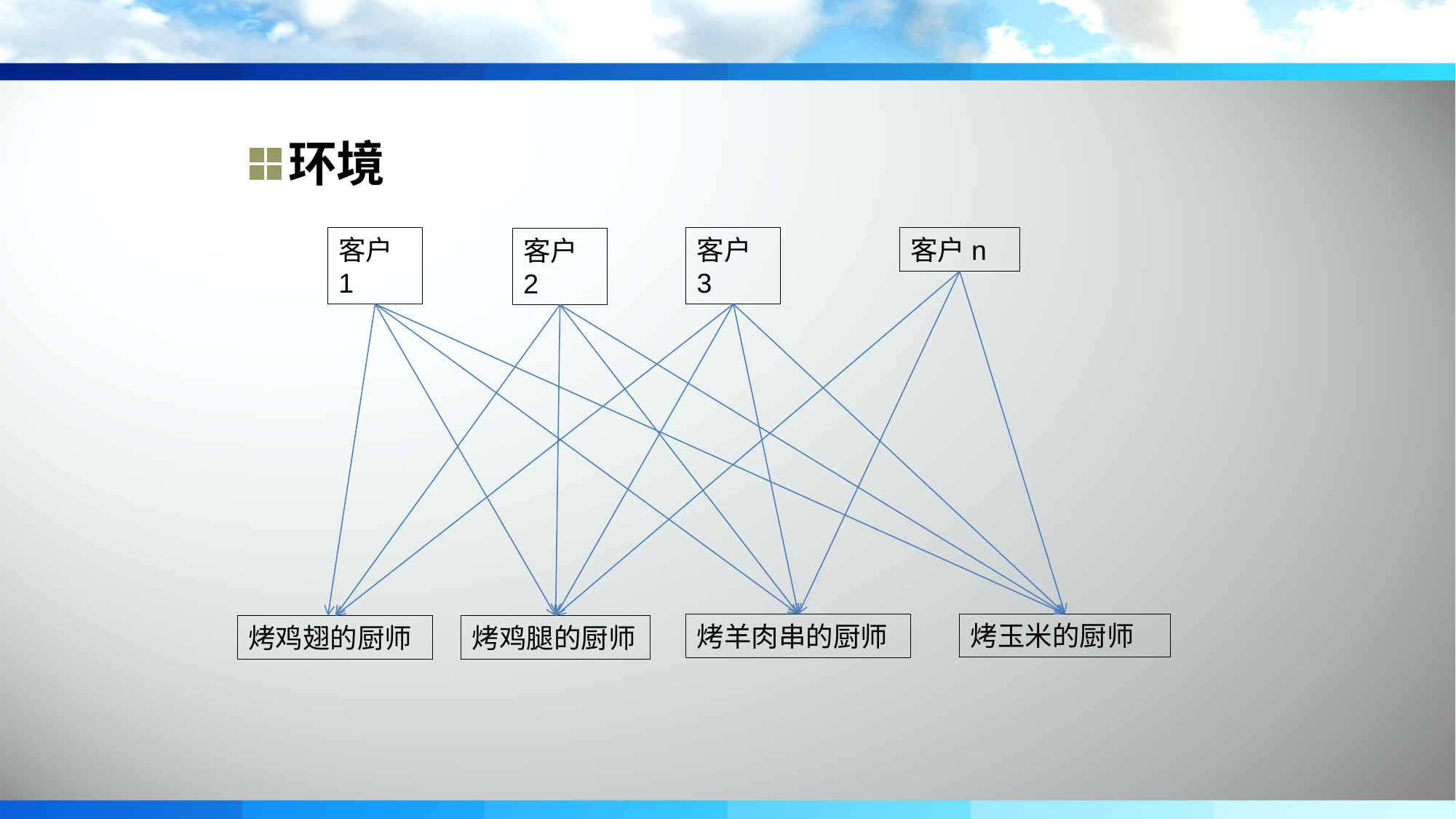

环境

客户1
客户3
客户n
客户2
烤玉米的厨师
烤羊肉串的厨师
烤鸡腿的厨师
烤鸡翅的厨师